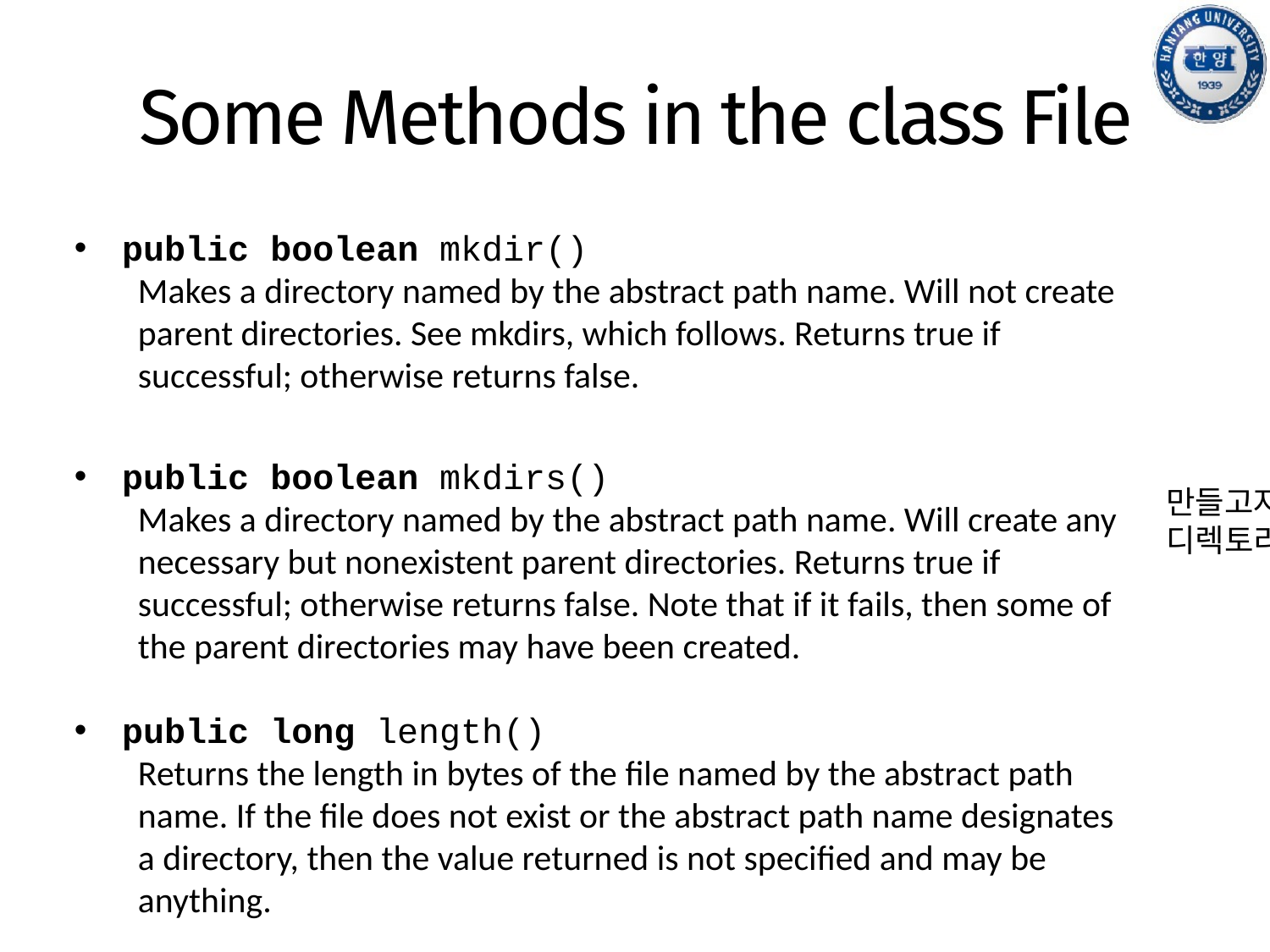

# Some Methods in the class File
public boolean mkdir()
Makes a directory named by the abstract path name. Will not create parent directories. See mkdirs, which follows. Returns true if successful; otherwise returns false.

public boolean mkdirs()
Makes a directory named by the abstract path name. Will create any necessary but nonexistent parent directories. Returns true if successful; otherwise returns false. Note that if it fails, then some of the parent directories may have been created.

public long length()
Returns the length in bytes of the file named by the abstract path name. If the file does not exist or the abstract path name designates a directory, then the value returned is not specified and may be anything.
만들고자 하는 상위 디렉토리또한 생성